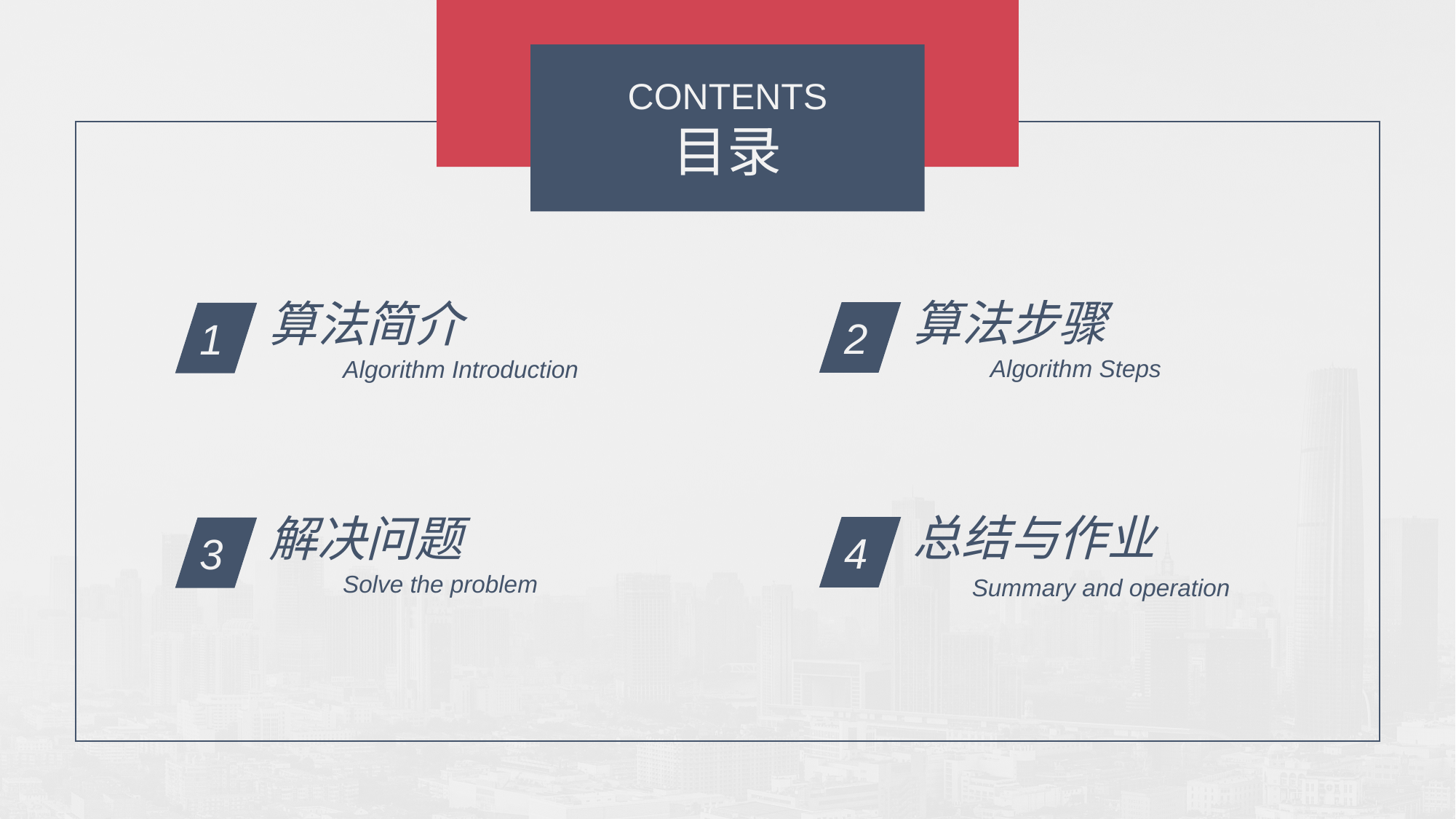

CONTENTS
目录

算法步骤
2
Algorithm Steps
算法简介
1
Algorithm Introduction
总结与作业
4
Summary and operation
解决问题
3
Solve the problem